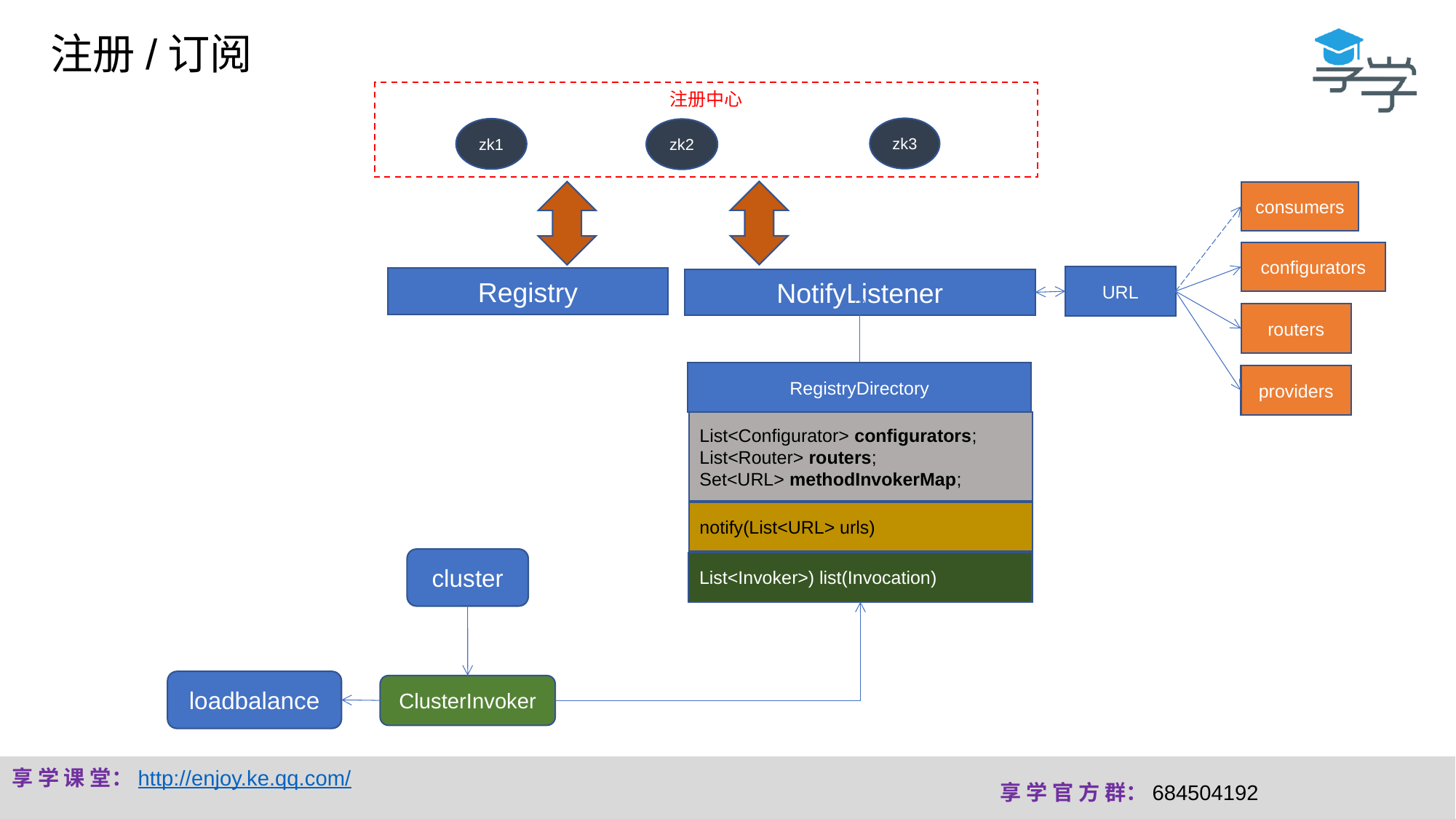

注册/订阅
注册中心
zk3
zk1
zk2

consumers
configurators
URL
Registry
NotifyListener
routers
RegistryDirectory
providers
List<Configurator> configurators;
List<Router> routers;
Set<URL> methodInvokerMap;
notify(List<URL> urls)
cluster
List<Invoker>) list(Invocation)
loadbalance
ClusterInvoker